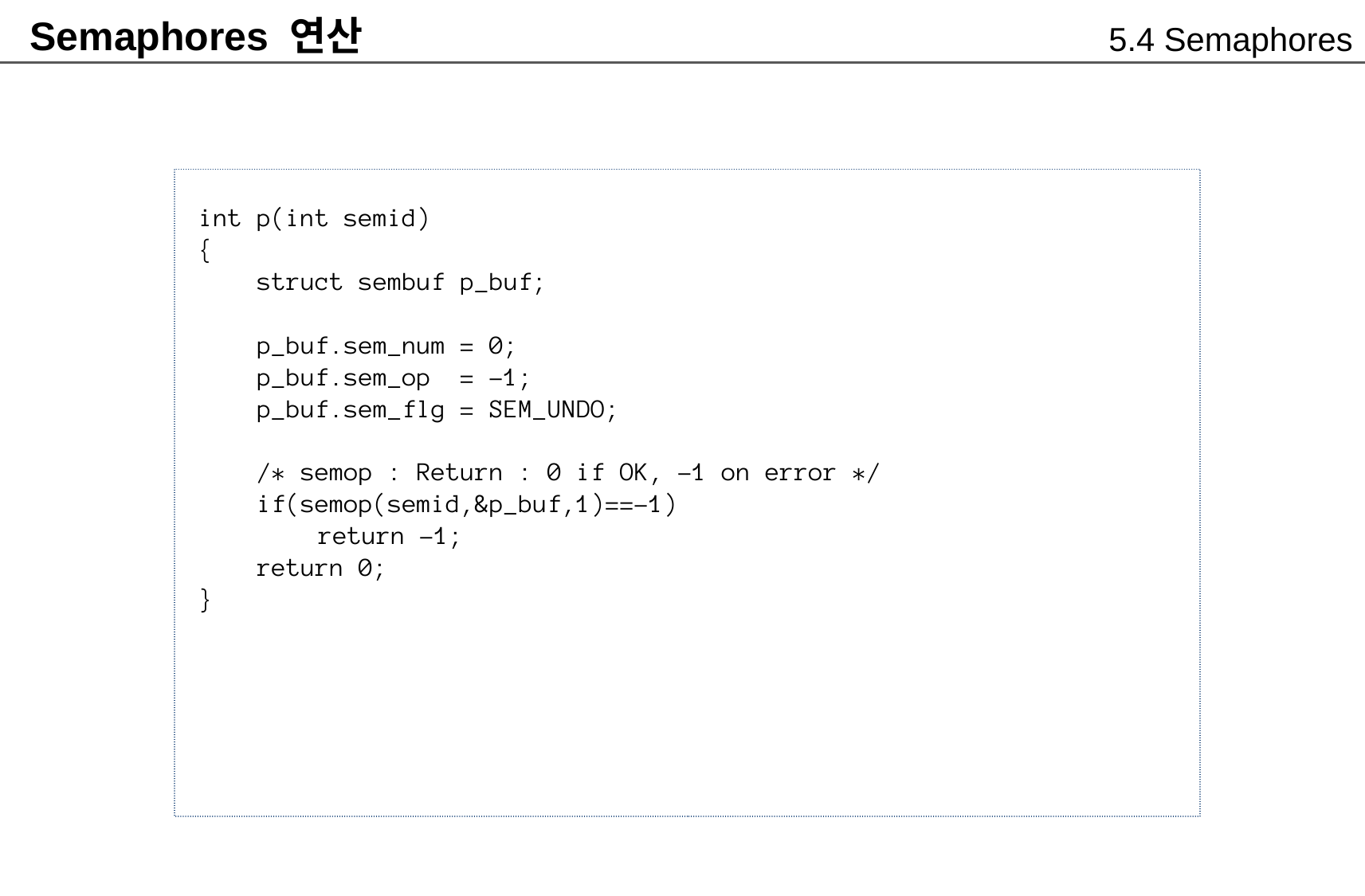

# Semaphores 연산
5.4 Semaphores

int p(int semid)
{
    struct sembuf p_buf;

    p_buf.sem_num = 0;
    p_buf.sem_op  = -1;
    p_buf.sem_flg = SEM_UNDO;

    /* semop : Return : 0 if OK, -1 on error */
    if(semop(semid,&p_buf,1)==-1)
	return -1;
    return 0;
}